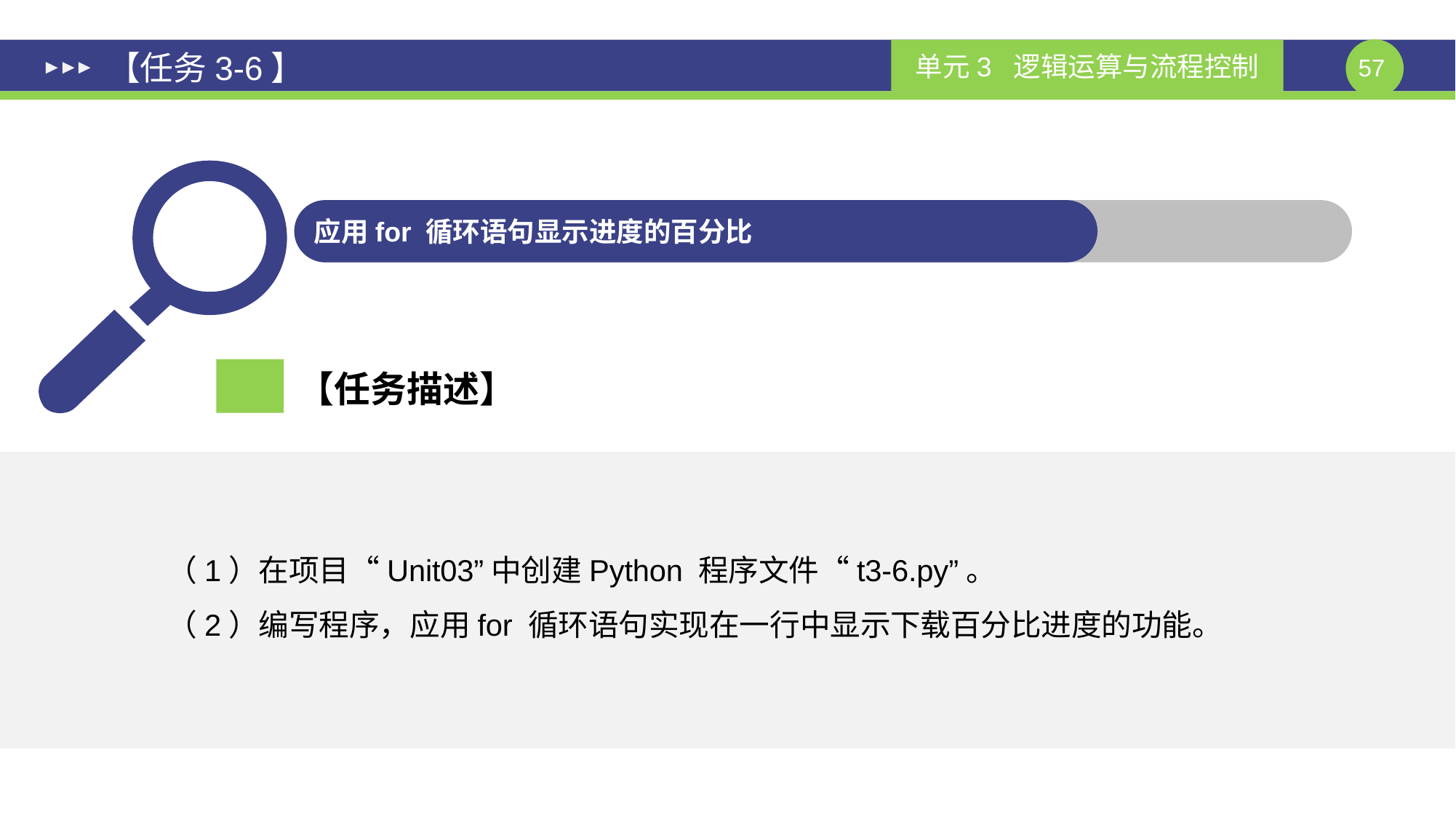

# 【任务3-6】

应用for 循环语句显示进度的百分比

【任务描述】

（1）在项目“Unit03”中创建Python 程序文件“t3-6.py”。
（2）编写程序，应用for 循环语句实现在一行中显示下载百分比进度的功能。